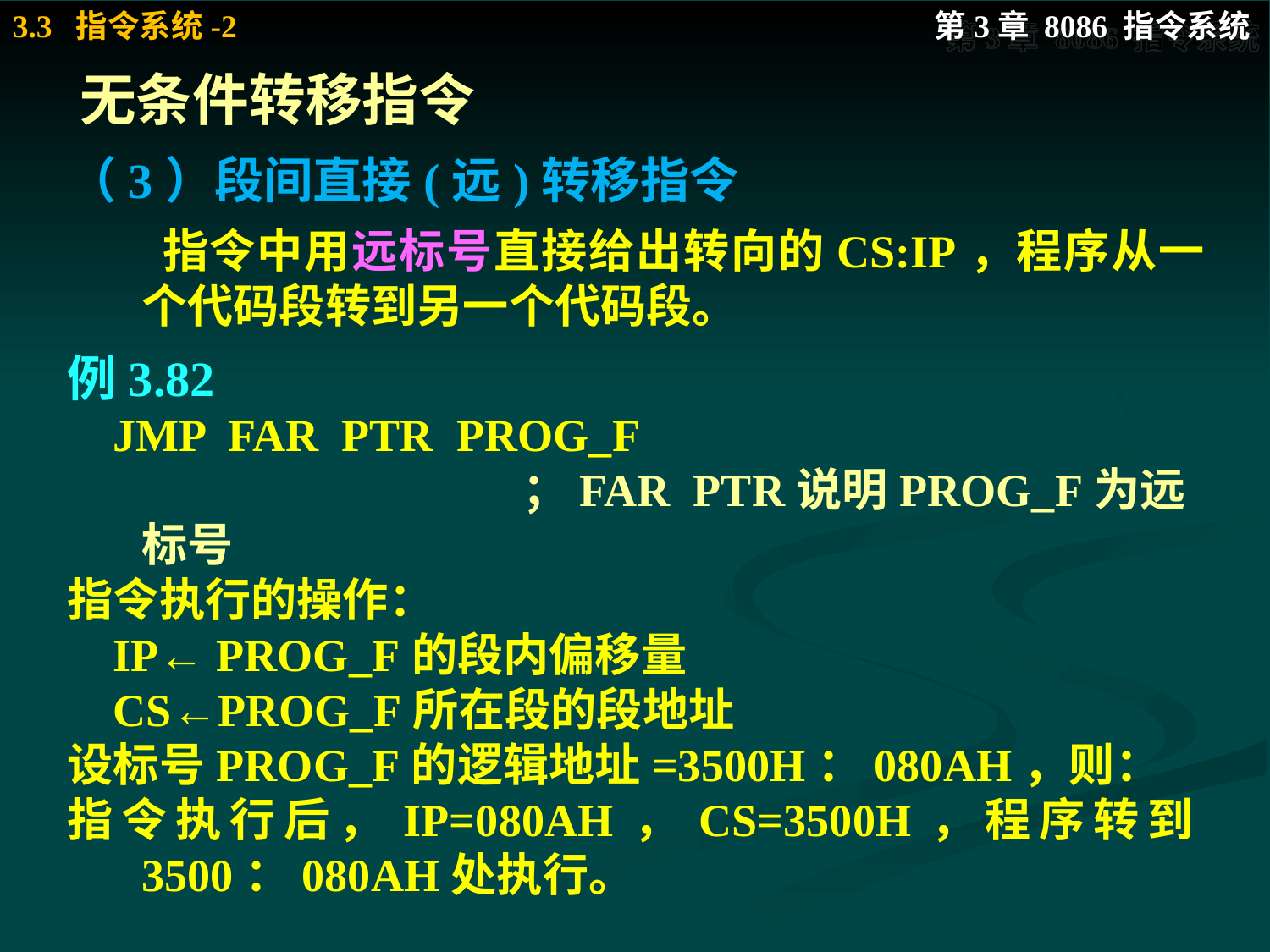

# 无条件转移指令
（3）段间直接(远)转移指令
       指令中用远标号直接给出转向的CS:IP，程序从一个代码段转到另一个代码段。
例3.82
    JMP  FAR  PTR  PROG_F
				；FAR  PTR说明PROG_F为远标号
指令执行的操作：
    IP← PROG_F的段内偏移量
    CS←PROG_F所在段的段地址
设标号PROG_F的逻辑地址=3500H：080AH，则：
指令执行后，IP=080AH，CS=3500H，程序转到3500：080AH处执行。